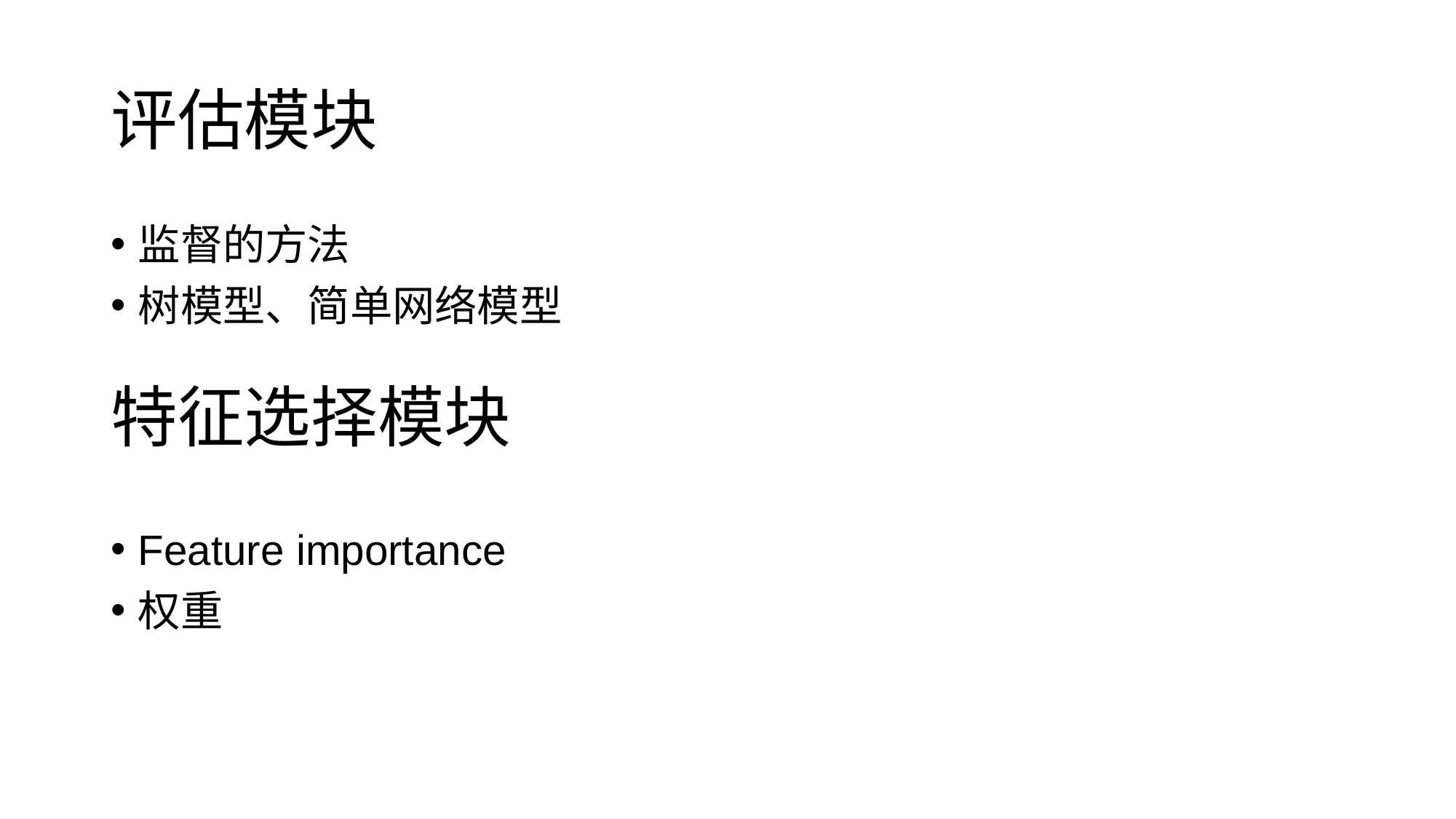

# 评估模块
监督的方法
树模型、简单网络模型

Feature importance
权重
特征选择模块